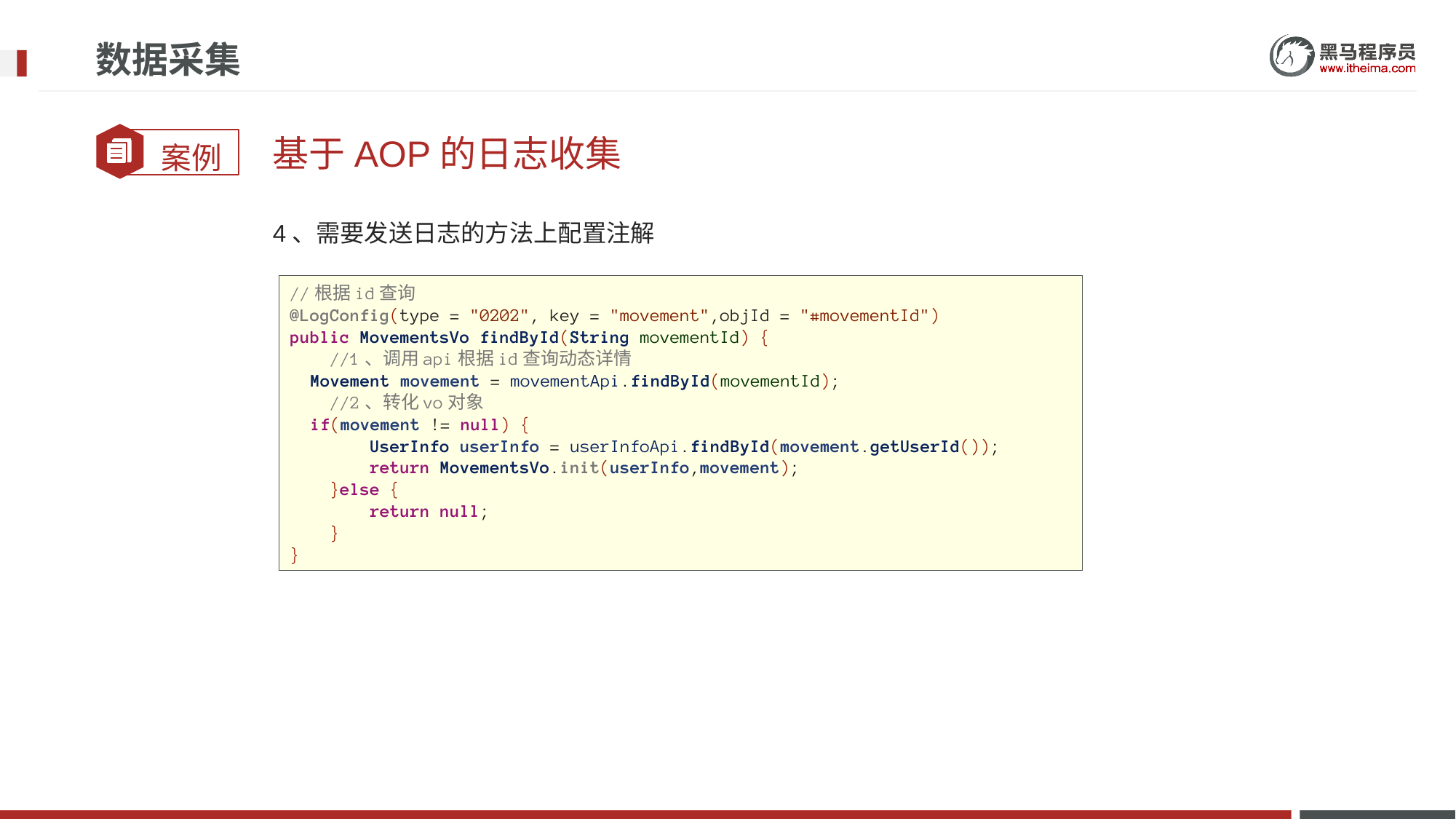

# 数据采集
基于AOP的日志收集
4、需要发送日志的方法上配置注解
//根据id查询
@LogConfig(type = "0202", key = "movement",objId = "#movementId")
public MovementsVo findById(String movementId) {
    //1、调用api根据id查询动态详情
    Movement movement = movementApi.findById(movementId);
    //2、转化vo对象
    if(movement != null) {
        UserInfo userInfo = userInfoApi.findById(movement.getUserId());
        return MovementsVo.init(userInfo,movement);
    }else {
        return null;
    }
}